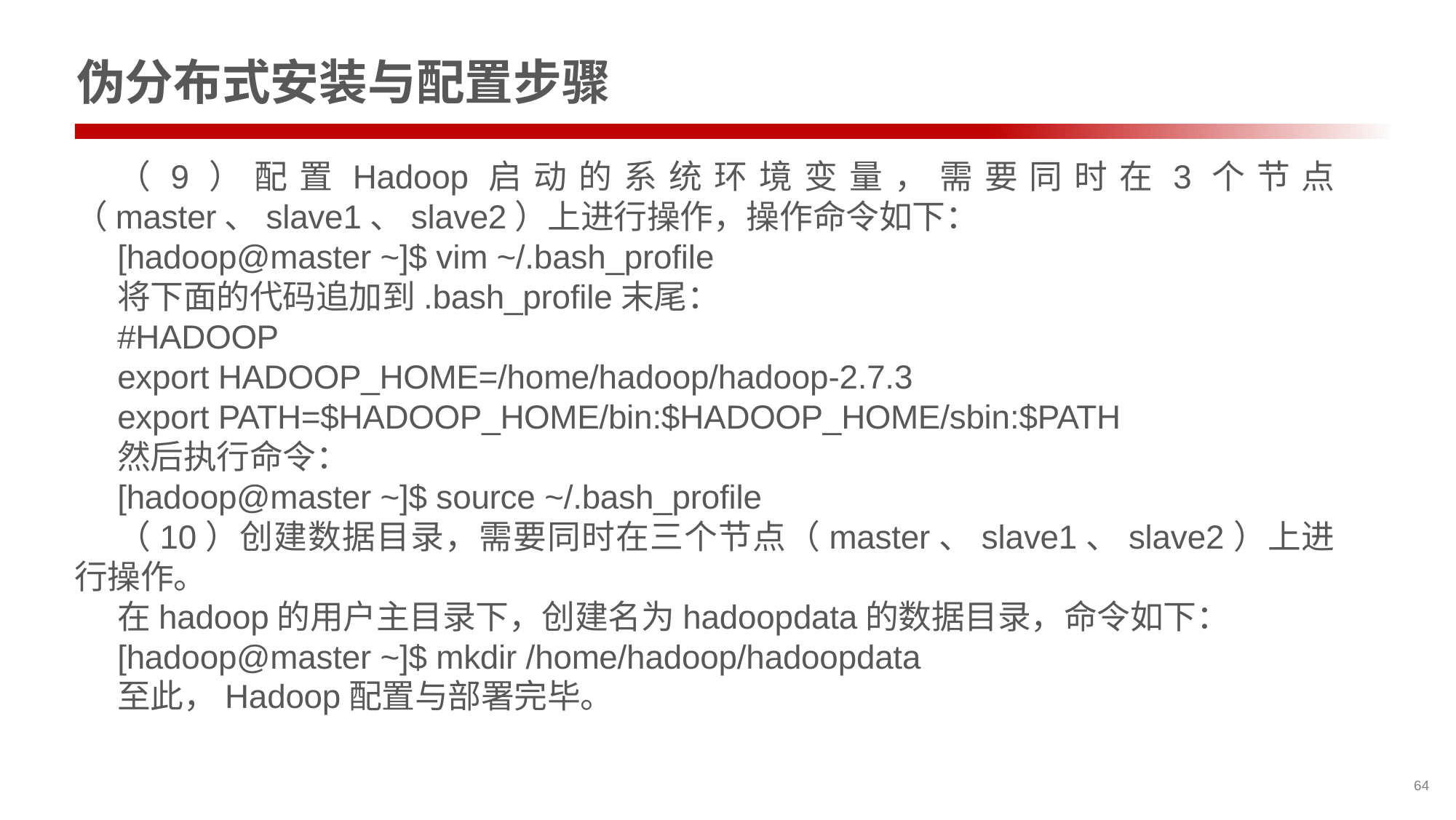

# 伪分布式安装与配置步骤

（9）配置Hadoop启动的系统环境变量，需要同时在3个节点（master、slave1、slave2）上进行操作，操作命令如下：
[hadoop@master ~]$ vim ~/.bash_profile
将下面的代码追加到.bash_profile末尾：
#HADOOP
export HADOOP_HOME=/home/hadoop/hadoop-2.7.3
export PATH=$HADOOP_HOME/bin:$HADOOP_HOME/sbin:$PATH
然后执行命令：
[hadoop@master ~]$ source ~/.bash_profile
（10）创建数据目录，需要同时在三个节点（master、slave1、slave2）上进行操作。
在hadoop的用户主目录下，创建名为hadoopdata的数据目录，命令如下：
[hadoop@master ~]$ mkdir /home/hadoop/hadoopdata
至此，Hadoop配置与部署完毕。
64